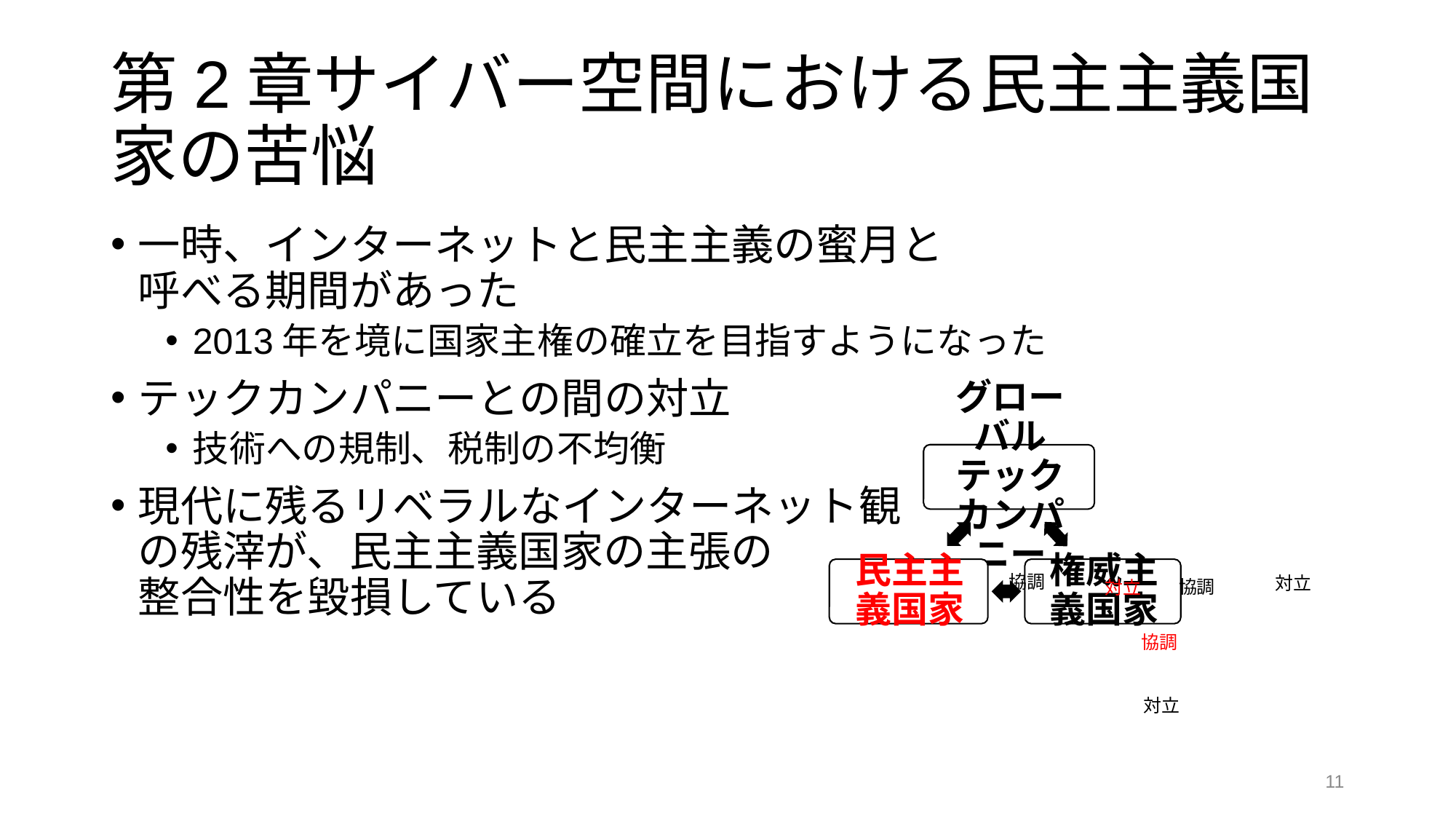

# 第2章サイバー空間における民主主義国家の苦悩
一時、インターネットと民主主義の蜜月と
呼べる期間があった
2013年を境に国家主権の確立を目指すようになった
テックカンパニーとの間の対立
技術への規制、税制の不均衡
現代に残るリベラルなインターネット観
の残滓が、民主主義国家の主張の
整合性を毀損している
グローバルテックカンパニー

権威主義国家

民主主義国家

協調
対立
協調
対立
協調
対立
11